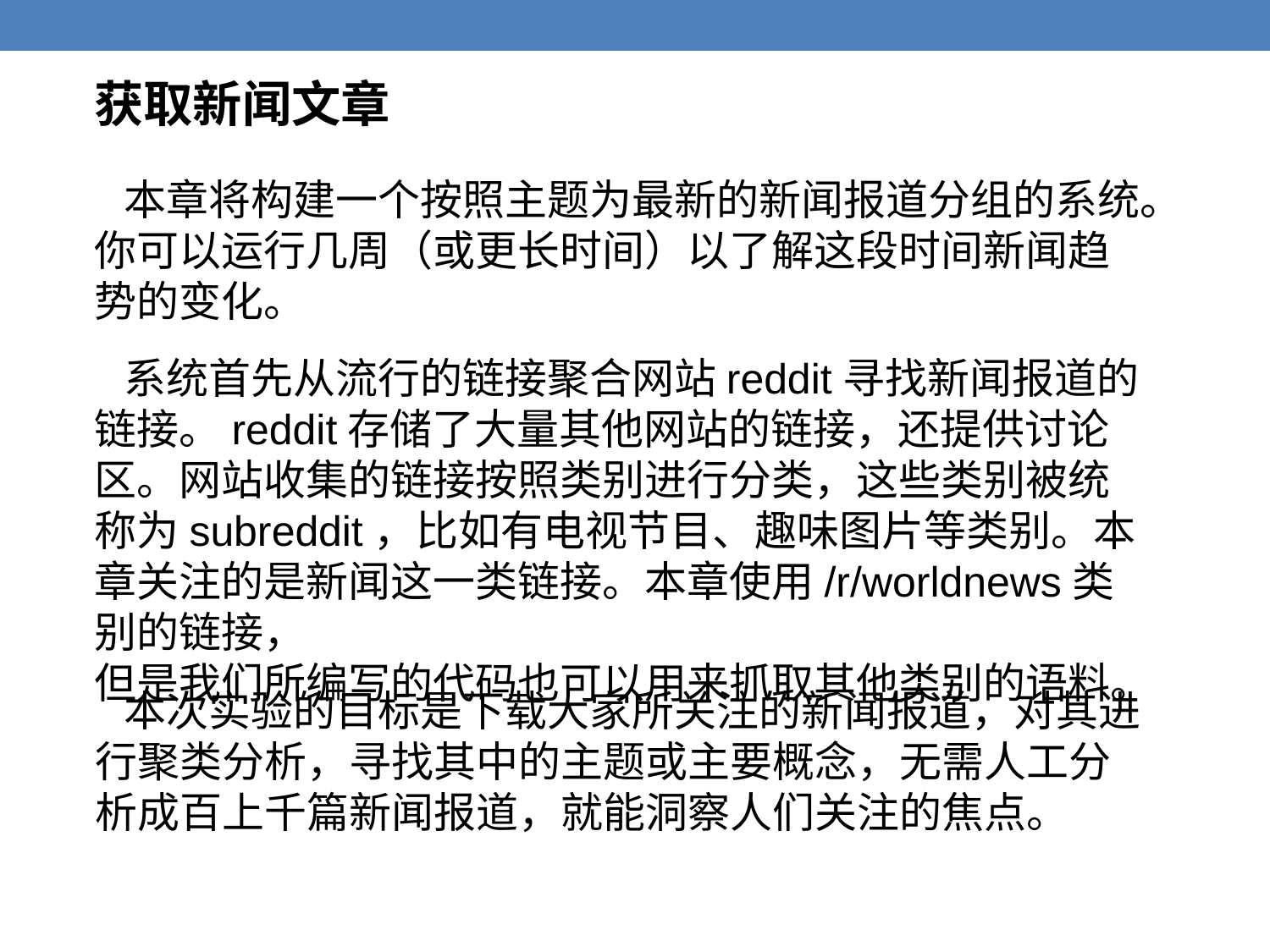

获取新闻文章
  本章将构建一个按照主题为最新的新闻报道分组的系统。你可以运行几周（或更长时间）以了解这段时间新闻趋势的变化。
  系统首先从流行的链接聚合网站reddit寻找新闻报道的链接。reddit存储了大量其他网站的链接，还提供讨论区。网站收集的链接按照类别进行分类，这些类别被统称为subreddit，比如有电视节目、趣味图片等类别。本章关注的是新闻这一类链接。本章使用/r/worldnews类别的链接，
但是我们所编写的代码也可以用来抓取其他类别的语料。
  本次实验的目标是下载大家所关注的新闻报道，对其进行聚类分析，寻找其中的主题或主要概念，无需人工分析成百上千篇新闻报道，就能洞察人们关注的焦点。